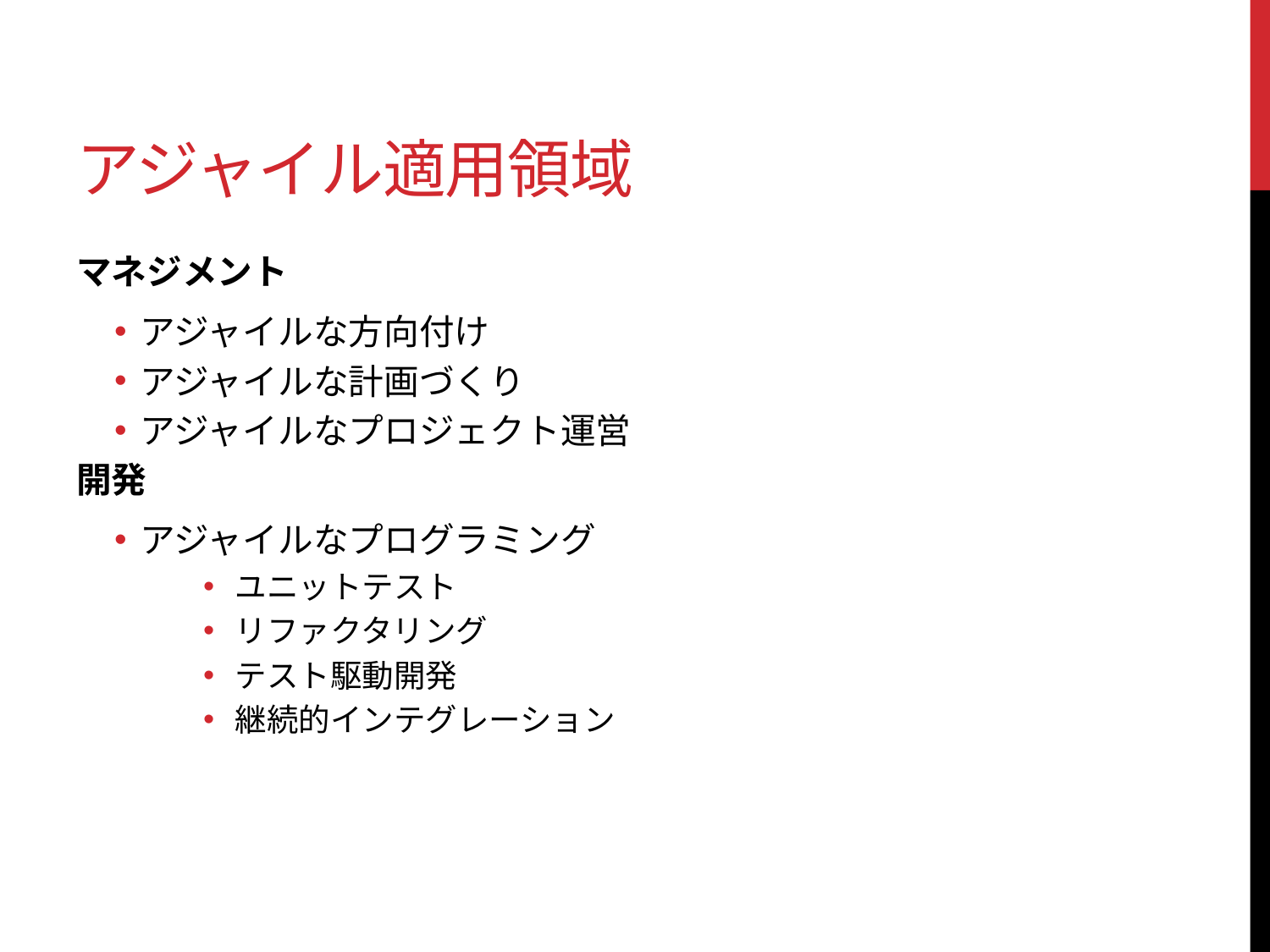

# アジャイル適用領域
マネジメント
アジャイルな方向付け
アジャイルな計画づくり
アジャイルなプロジェクト運営
開発
アジャイルなプログラミング
ユニットテスト
リファクタリング
テスト駆動開発
継続的インテグレーション